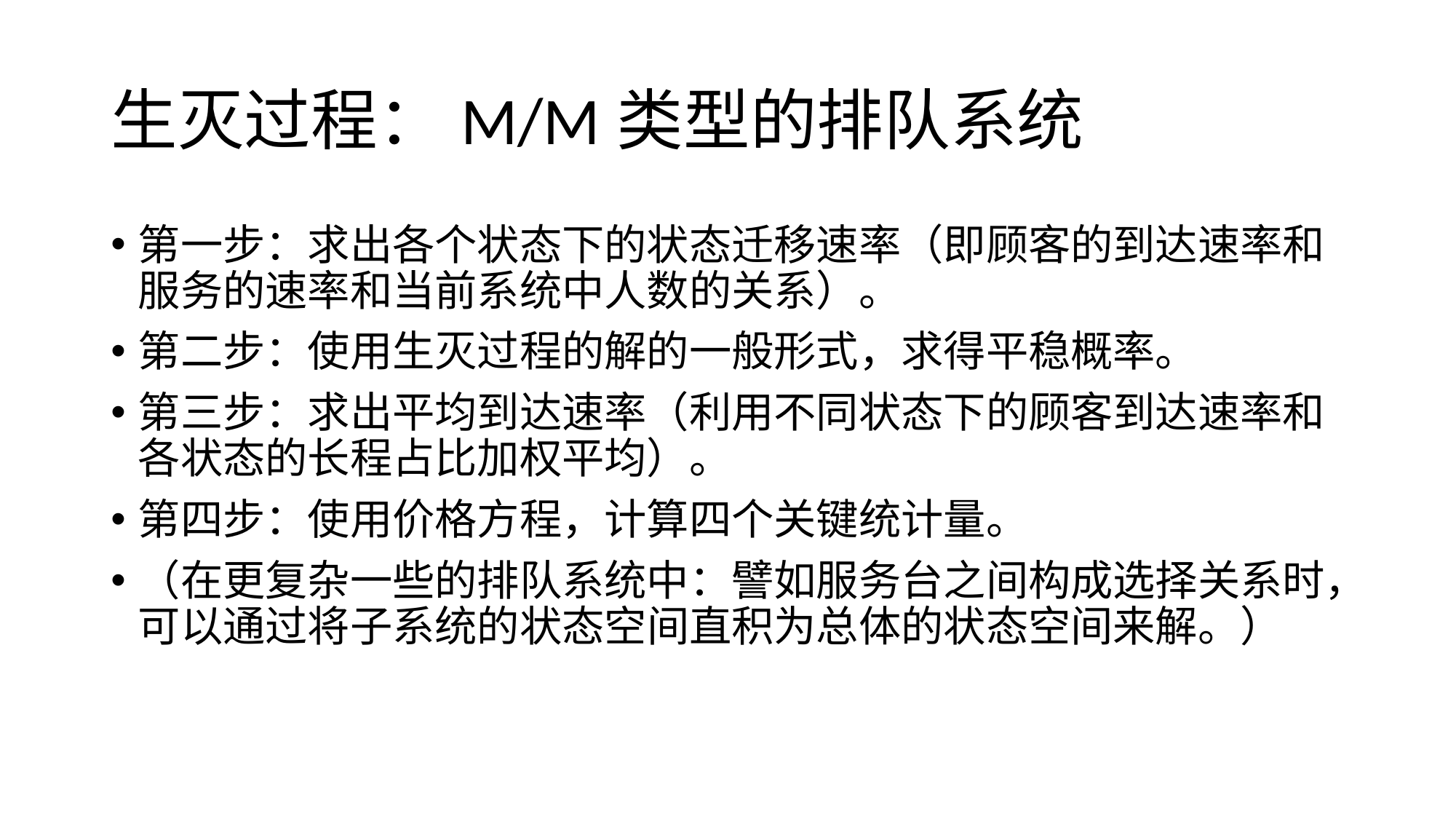

# 生灭过程：M/M类型的排队系统
第一步：求出各个状态下的状态迁移速率（即顾客的到达速率和服务的速率和当前系统中人数的关系）。
第二步：使用生灭过程的解的一般形式，求得平稳概率。
第三步：求出平均到达速率（利用不同状态下的顾客到达速率和各状态的长程占比加权平均）。
第四步：使用价格方程，计算四个关键统计量。
（在更复杂一些的排队系统中：譬如服务台之间构成选择关系时，可以通过将子系统的状态空间直积为总体的状态空间来解。）